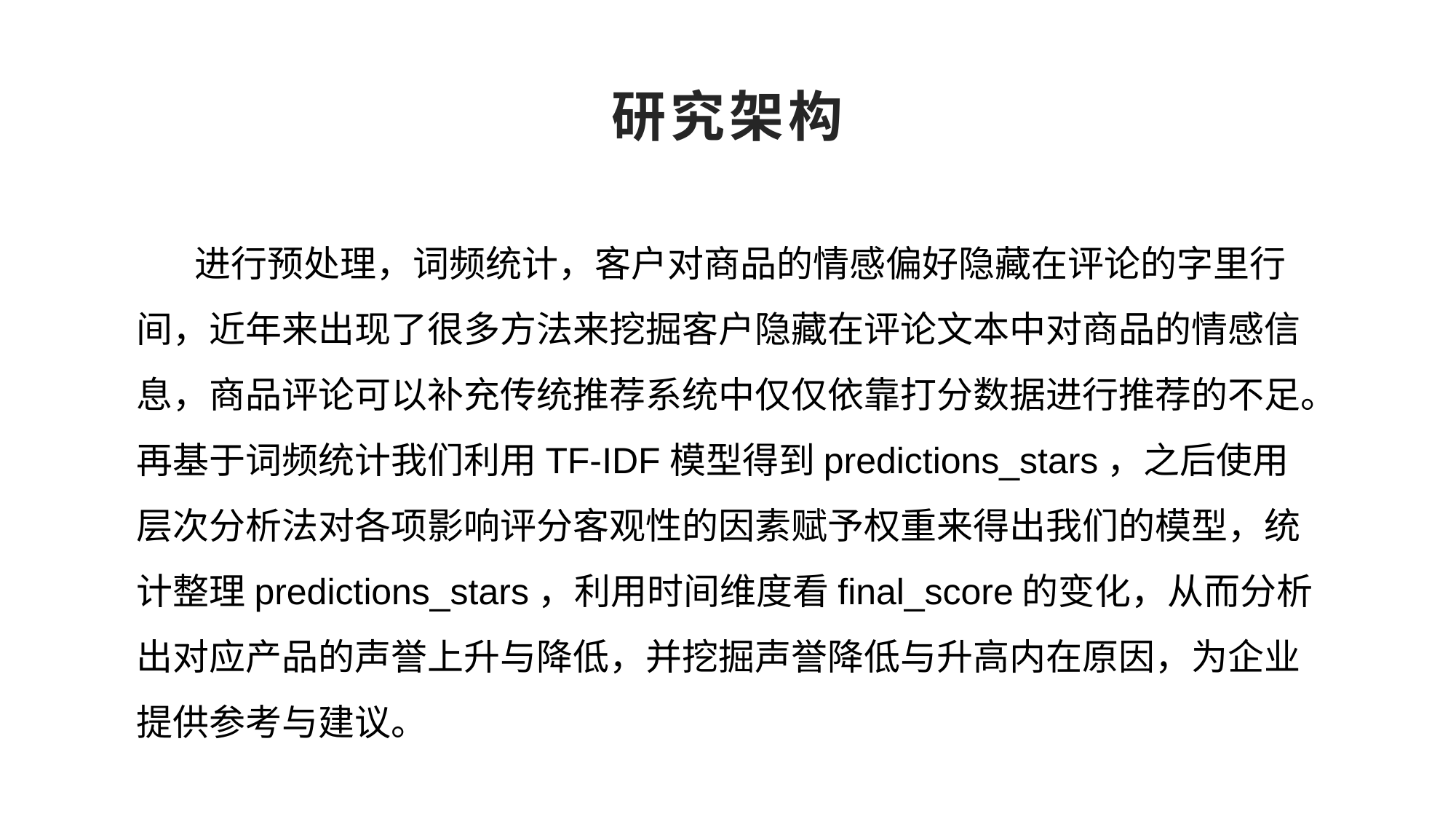

# 研究架构
      进行预处理，词频统计，客户对商品的情感偏好隐藏在评论的字里行间，近年来出现了很多方法来挖掘客户隐藏在评论文本中对商品的情感信息，商品评论可以补充传统推荐系统中仅仅依靠打分数据进行推荐的不足。再基于词频统计我们利用TF-IDF模型得到predictions_stars，之后使用层次分析法对各项影响评分客观性的因素赋予权重来得出我们的模型，统计整理predictions_stars，利用时间维度看final_score的变化，从而分析出对应产品的声誉上升与降低，并挖掘声誉降低与升高内在原因，为企业提供参考与建议。